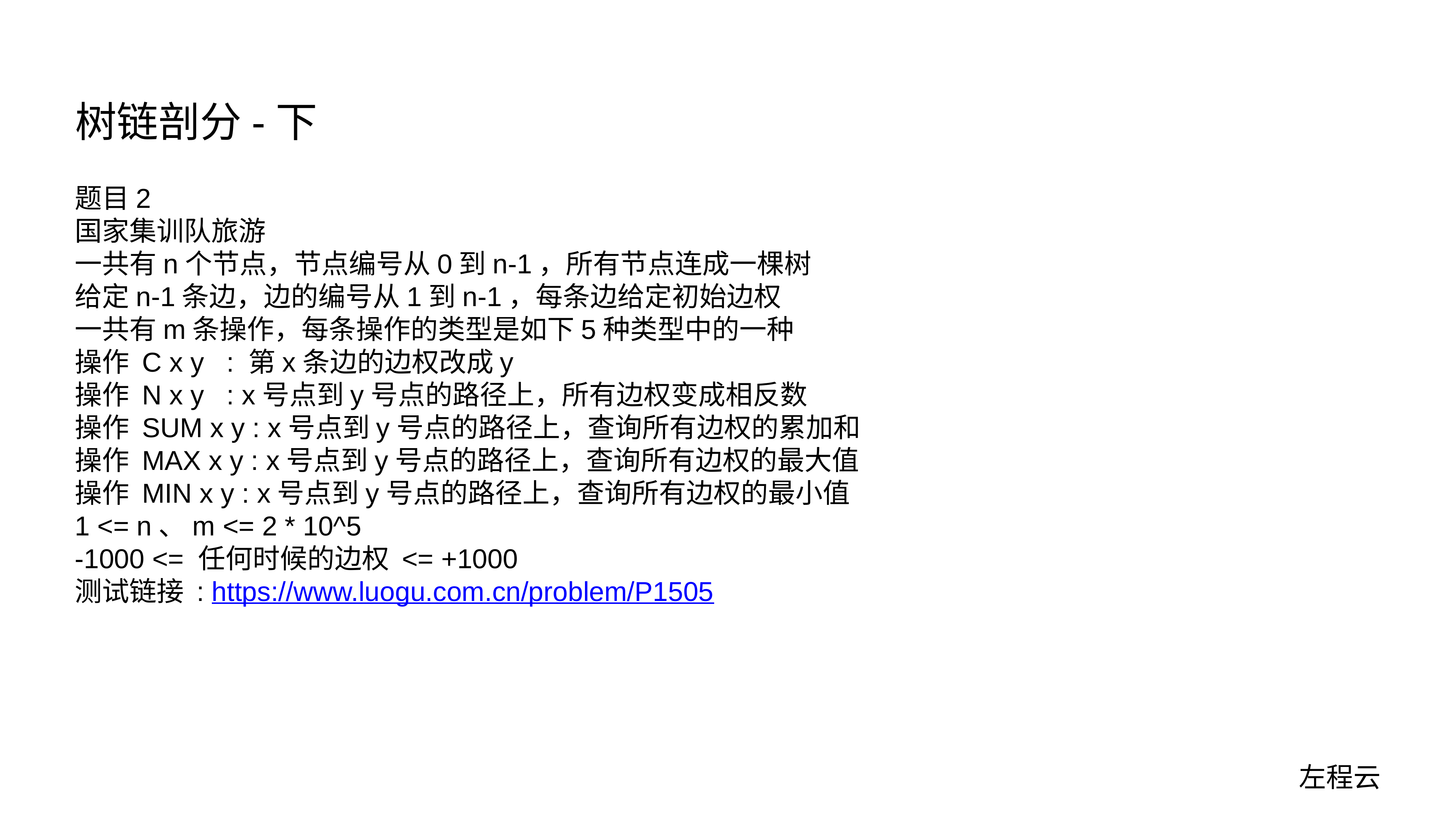

# 树链剖分-下
题目2
国家集训队旅游
一共有n个节点，节点编号从0到n-1，所有节点连成一棵树
给定n-1条边，边的编号从1到n-1，每条边给定初始边权
一共有m条操作，每条操作的类型是如下5种类型中的一种
操作 C x y   : 第x条边的边权改成y
操作 N x y   : x号点到y号点的路径上，所有边权变成相反数
操作 SUM x y : x号点到y号点的路径上，查询所有边权的累加和
操作 MAX x y : x号点到y号点的路径上，查询所有边权的最大值
操作 MIN x y : x号点到y号点的路径上，查询所有边权的最小值
1 <= n、m <= 2 * 10^5
-1000 <= 任何时候的边权 <= +1000
测试链接 : https://www.luogu.com.cn/problem/P1505
左程云